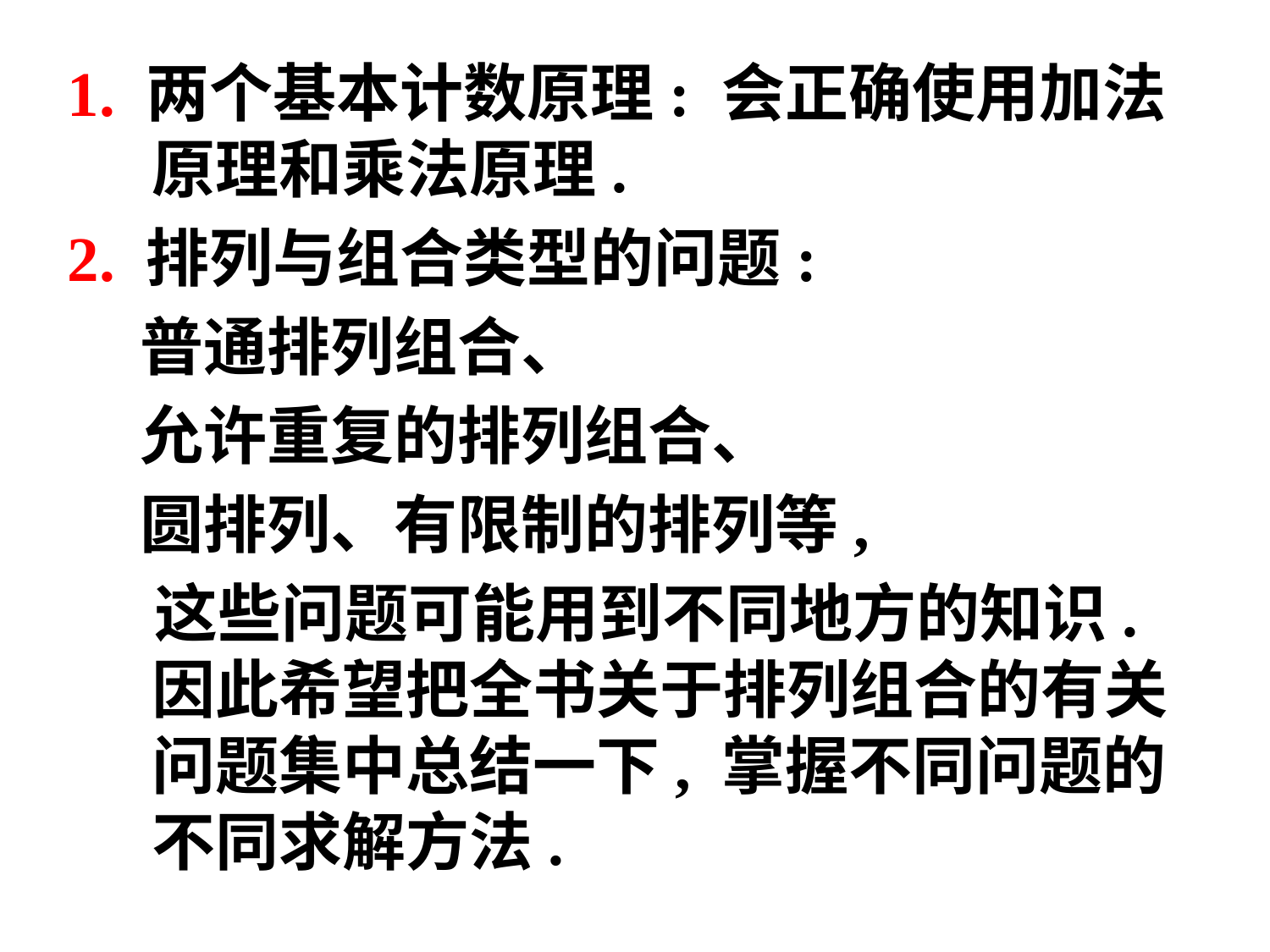

1. 两个基本计数原理: 会正确使用加法原理和乘法原理.
2. 排列与组合类型的问题:
    普通排列组合、
    允许重复的排列组合、
    圆排列、有限制的排列等,
     这些问题可能用到不同地方的知识. 因此希望把全书关于排列组合的有关问题集中总结一下, 掌握不同问题的不同求解方法.